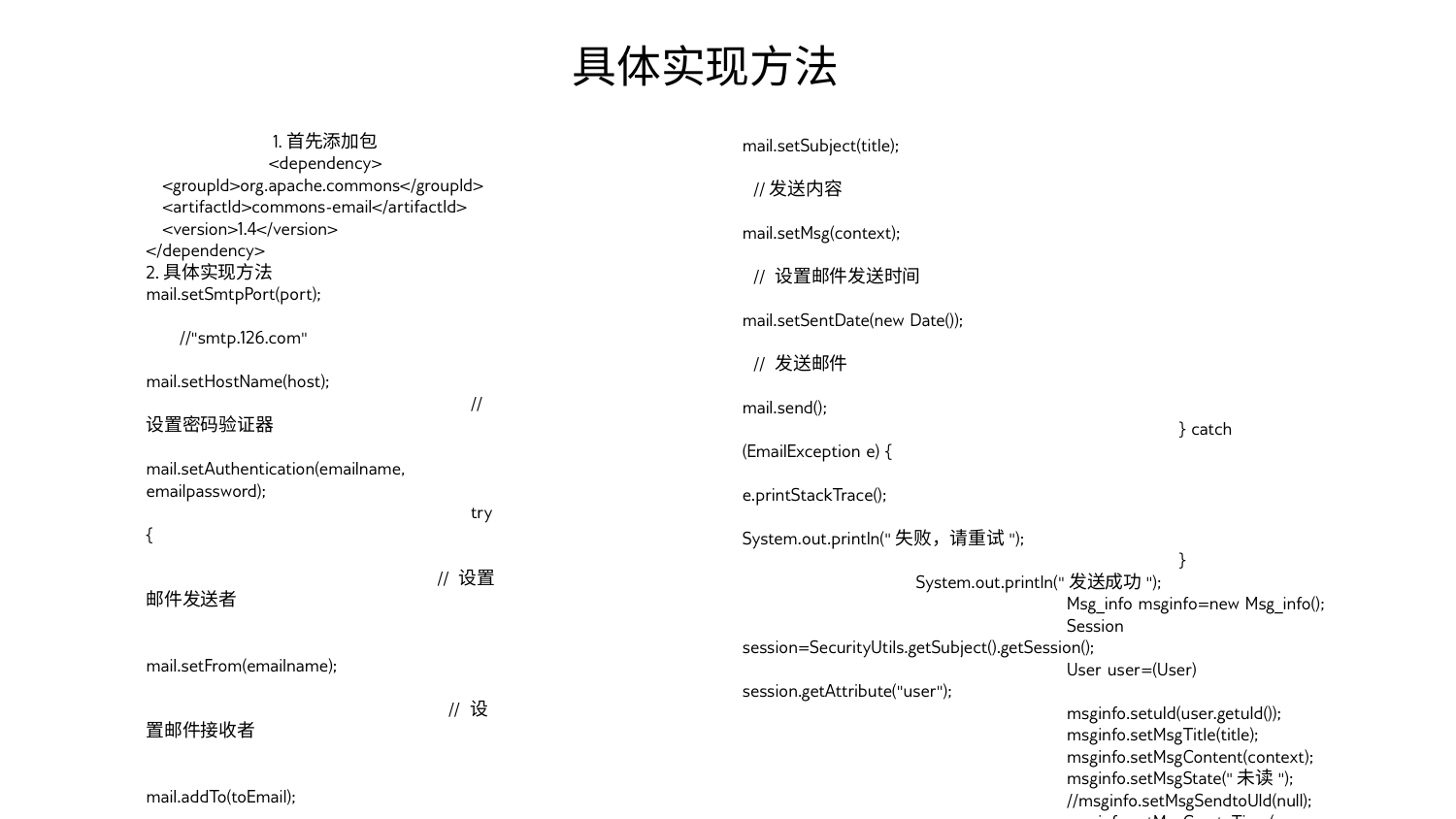

具体实现方法
1.首先添加包
<dependency>
   <groupId>org.apache.commons</groupId>
   <artifactId>commons-email</artifactId>
   <version>1.4</version>
</dependency>
2.具体实现方法
mail.setSmtpPort(port);
		      //"smtp.126.com"
		      mail.setHostName(host);
		      // 设置密码验证器
		      mail.setAuthentication(emailname, emailpassword);
		      try {
				// 设置邮件发送者
				  mail.setFrom(emailname);
				  // 设置邮件接收者
				  mail.addTo(toEmail);
				  // 设置邮件编码
				  mail.setCharset("UTF-8");
				  // 设置邮件主题

mail.setSubject(title);
				  //发送内容
				  mail.setMsg(context);
				  // 设置邮件发送时间
				  mail.setSentDate(new Date());
				  // 发送邮件
				  mail.send();
			} catch (EmailException e) {
				e.printStackTrace();
				System.out.println("失败，请重试");
			}
	     System.out.println("发送成功");
		      Msg_info msginfo=new Msg_info();
		      Session session=SecurityUtils.getSubject().getSession();
		      User user=(User) session.getAttribute("user");
		      msginfo.setuId(user.getuId());
		      msginfo.setMsgTitle(title);
		      msginfo.setMsgContent(context);
		      msginfo.setMsgState("未读");
		      //msginfo.setMsgSendtoUId(null);
		      msginfo.setMsgCreateTime(new Date());
		      User touser=userService.getUserByUemal(toEmail);
/*		      msginfo.setMsgSendtoUId(touser.getuId());*/
		     /* 把东西存到信箱表中*/
		      msgService.insertByMsgInfo(msginfo);
		     return "email/emailtest";

	}
发送成功后保存在本地数据库！
26